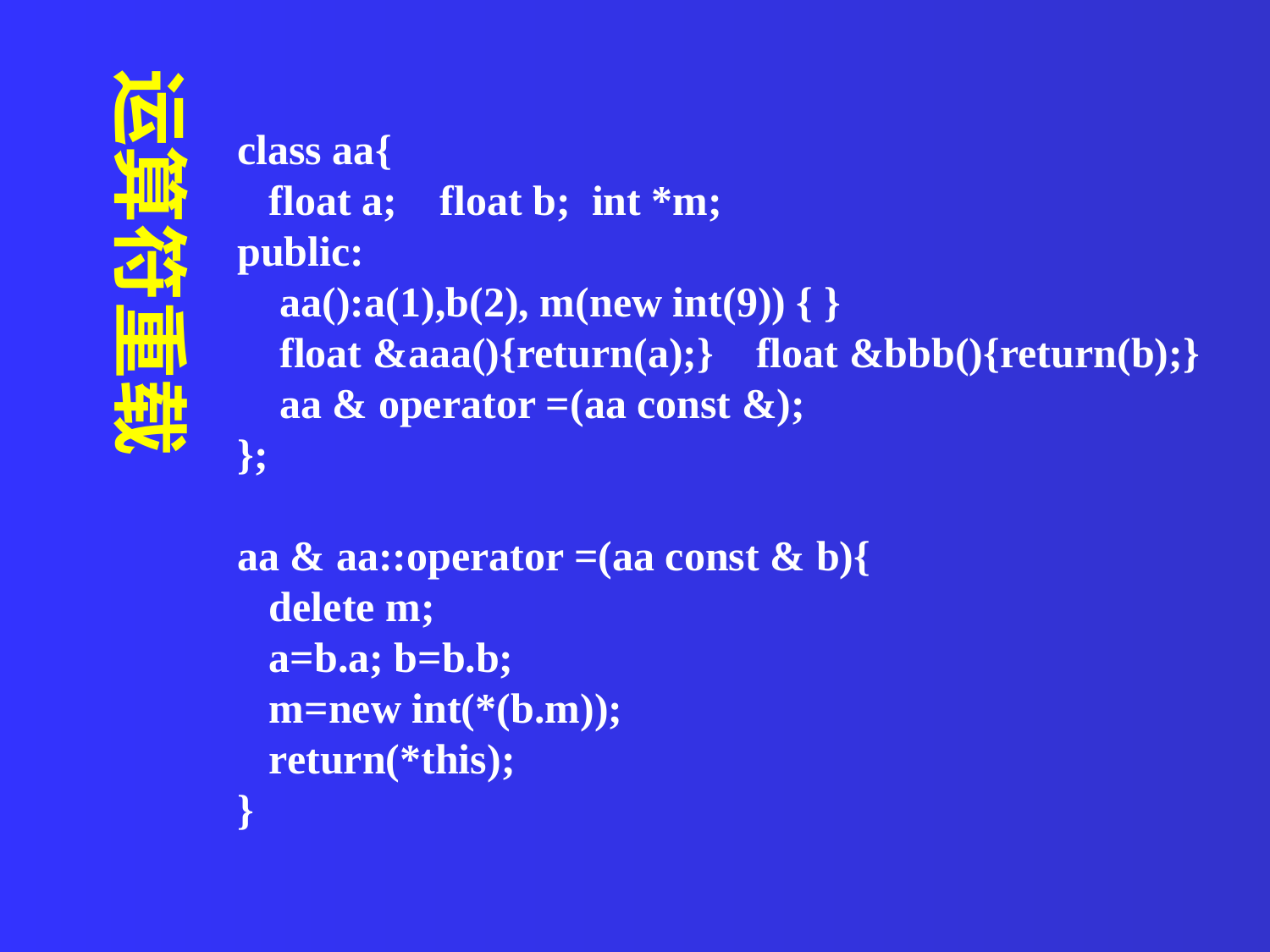

运算符重载
class aa{
   float a;    float b;  int *m;
public:
    aa():a(1),b(2), m(new int(9)) { }
    float &aaa(){return(a);}    float &bbb(){return(b);}
    aa & operator =(aa const &);
};

aa & aa::operator =(aa const & b){
   delete m;
   a=b.a; b=b.b;
   m=new int(*(b.m));
   return(*this);
}